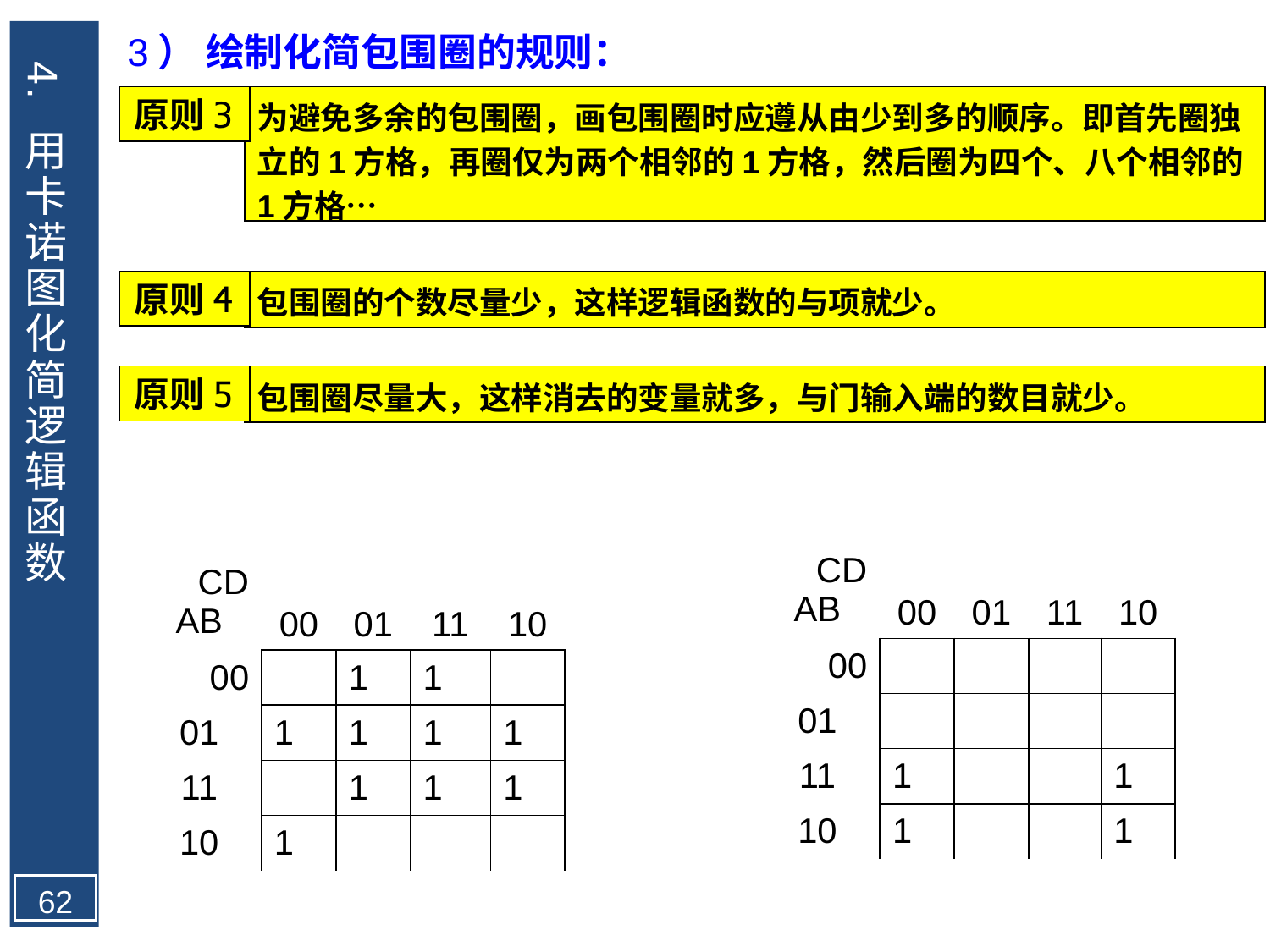

3） 绘制化简包围圈的规则：
4. 用卡诺图化简逻辑函数
原则3
为避免多余的包围圈，画包围圈时应遵从由少到多的顺序。即首先圈独立的1方格，再圈仅为两个相邻的1方格，然后圈为四个、八个相邻的1方格…
原则4
包围圈的个数尽量少，这样逻辑函数的与项就少。
原则5
包围圈尽量大，这样消去的变量就多，与门输入端的数目就少。
| CD AB | 00 | 01 | 11 | 10 |
| --- | --- | --- | --- | --- |
| 00 |  |  |  |  |
| 01 |  |  |  |  |
| 11 | 1 |  |  | 1 |
| 10 | 1 |  |  | 1 |
| CD AB | 00 | 01 | 11 | 10 |
| --- | --- | --- | --- | --- |
| 00 |  | 1 | 1 |  |
| 01 | 1 | 1 | 1 | 1 |
| 11 |  | 1 | 1 | 1 |
| 10 | 1 |  |  |  |
62